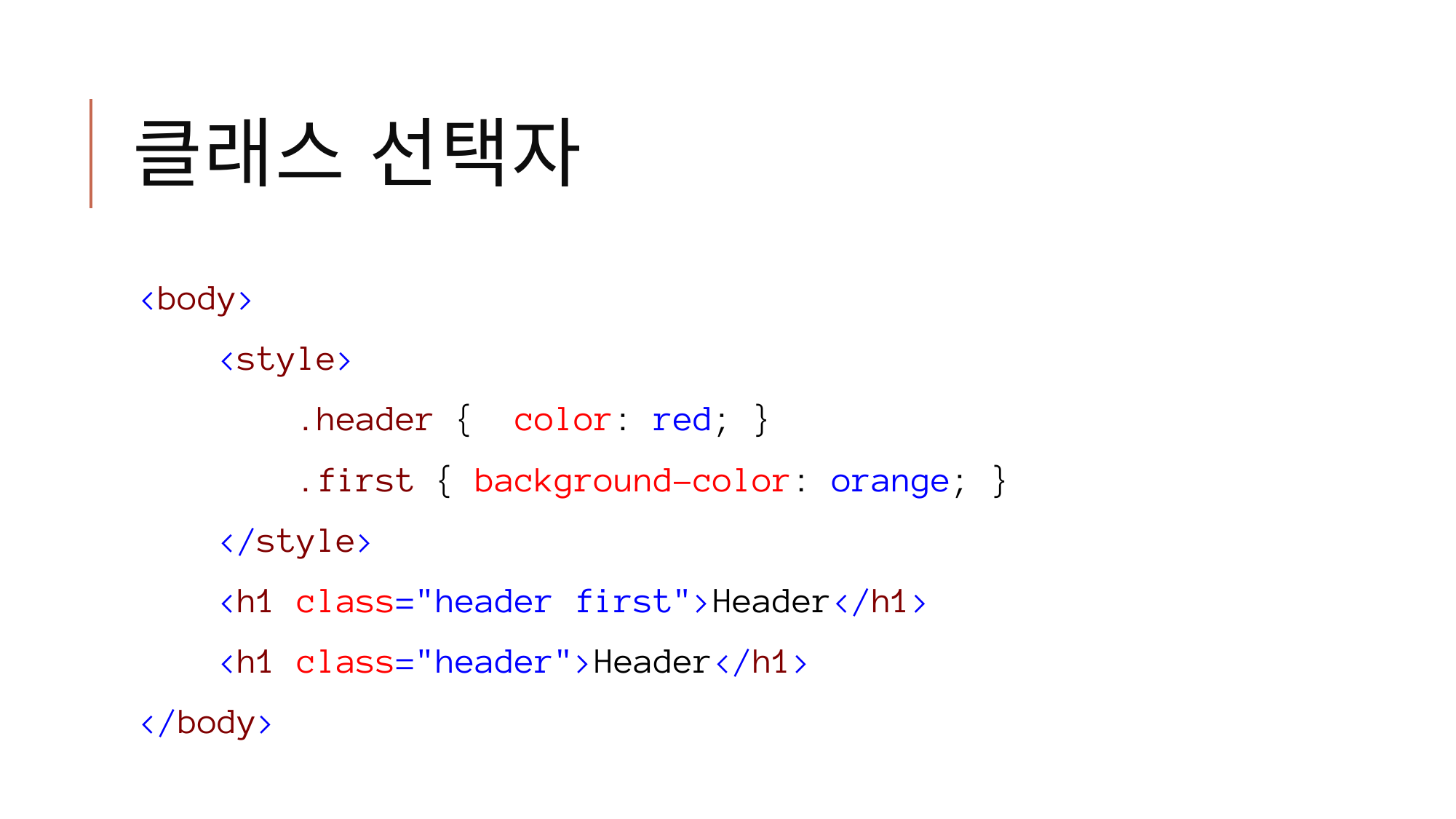

# 클래스 선택자
<body>
    <style>
        .header {  color: red; }
        .first { background-color: orange; }
    </style>
    <h1 class="header first">Header</h1>
    <h1 class="header">Header</h1>
</body>